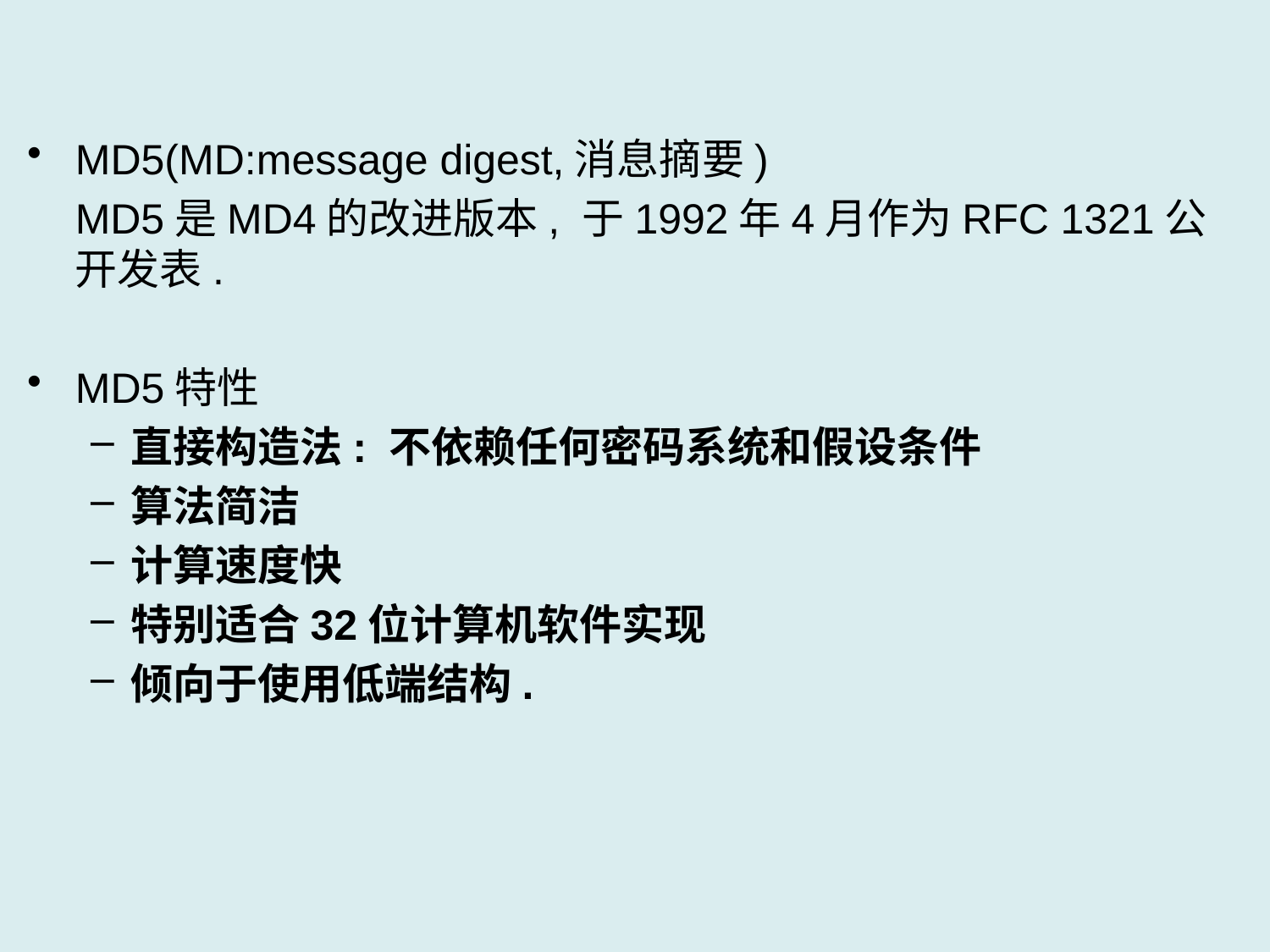

MD5(MD:message digest,消息摘要)
    MD5是MD4的改进版本, 于1992年4月作为RFC 1321公开发表.

MD5特性
直接构造法: 不依赖任何密码系统和假设条件
算法简洁
计算速度快
特别适合32位计算机软件实现
倾向于使用低端结构.